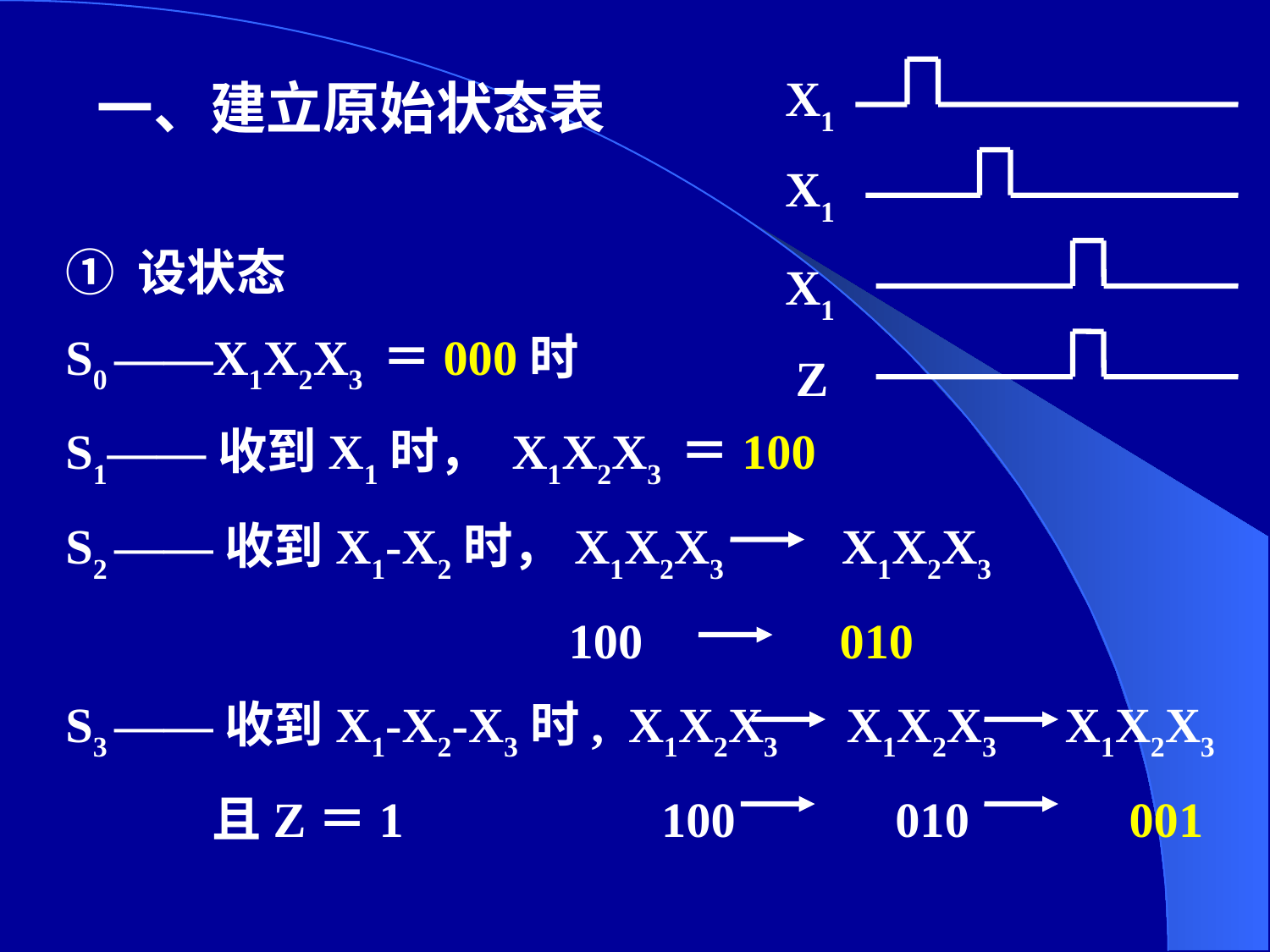

X1

X1

X1

Z

一、建立原始状态表
① 设状态
S0 ——X1X2X3 ＝000时
S1——收到X1时， X1X2X3 ＝100
S2 ——收到X1-X2时，X1X2X3          X1X2X3
                                         100                010
S3 ——收到X1-X2-X3时,  X1X2X3      X1X2X3      X1X2X3
            且Z＝1                     100             010             001